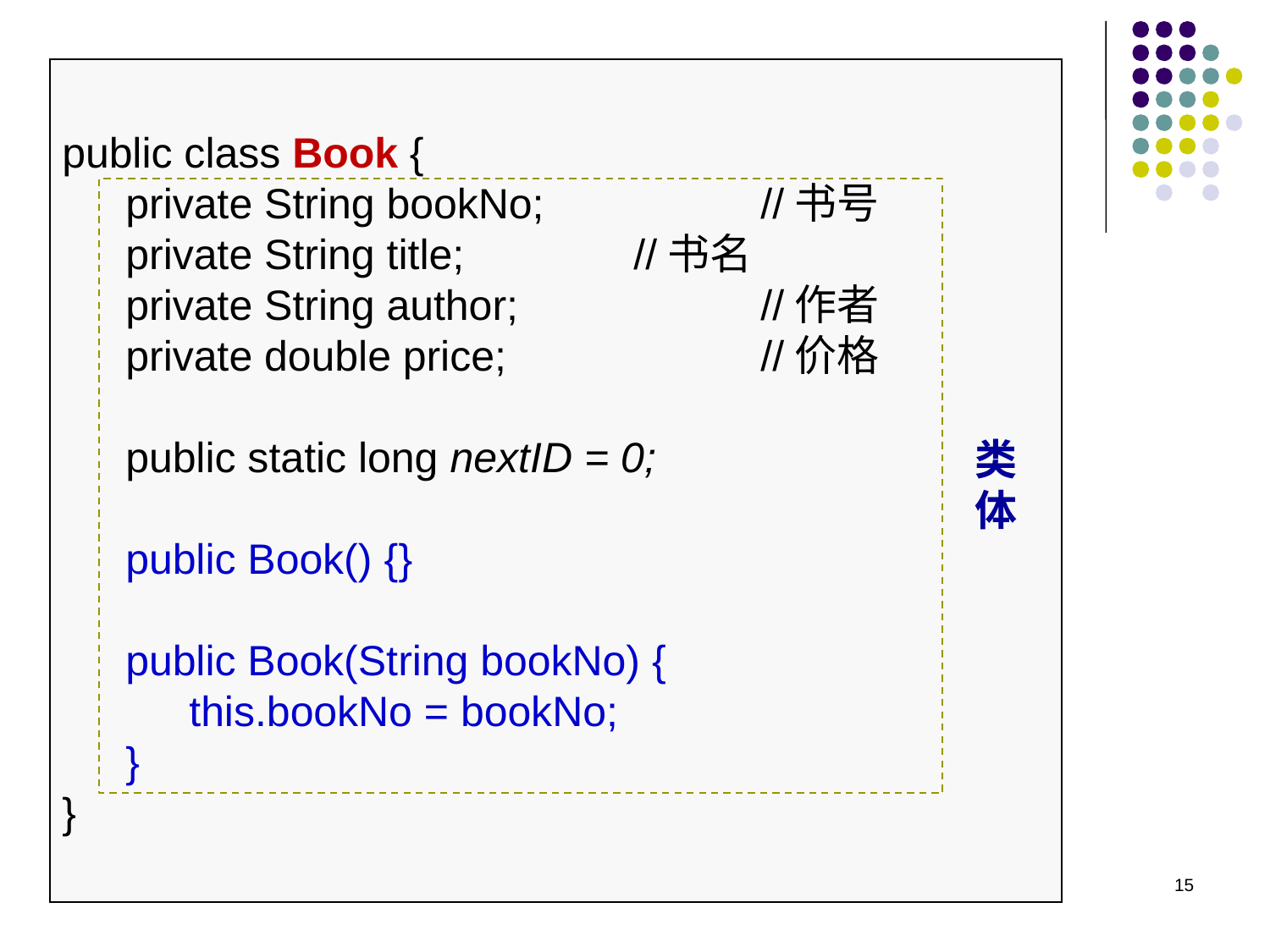

#
public class Book {
private String bookNo;		//书号
private String title;		//书名
private String author;		//作者
private double price;		//价格

public static long nextID = 0;

public Book() {}

public Book(String bookNo) {
this.bookNo = bookNo;
}
}

类体
15